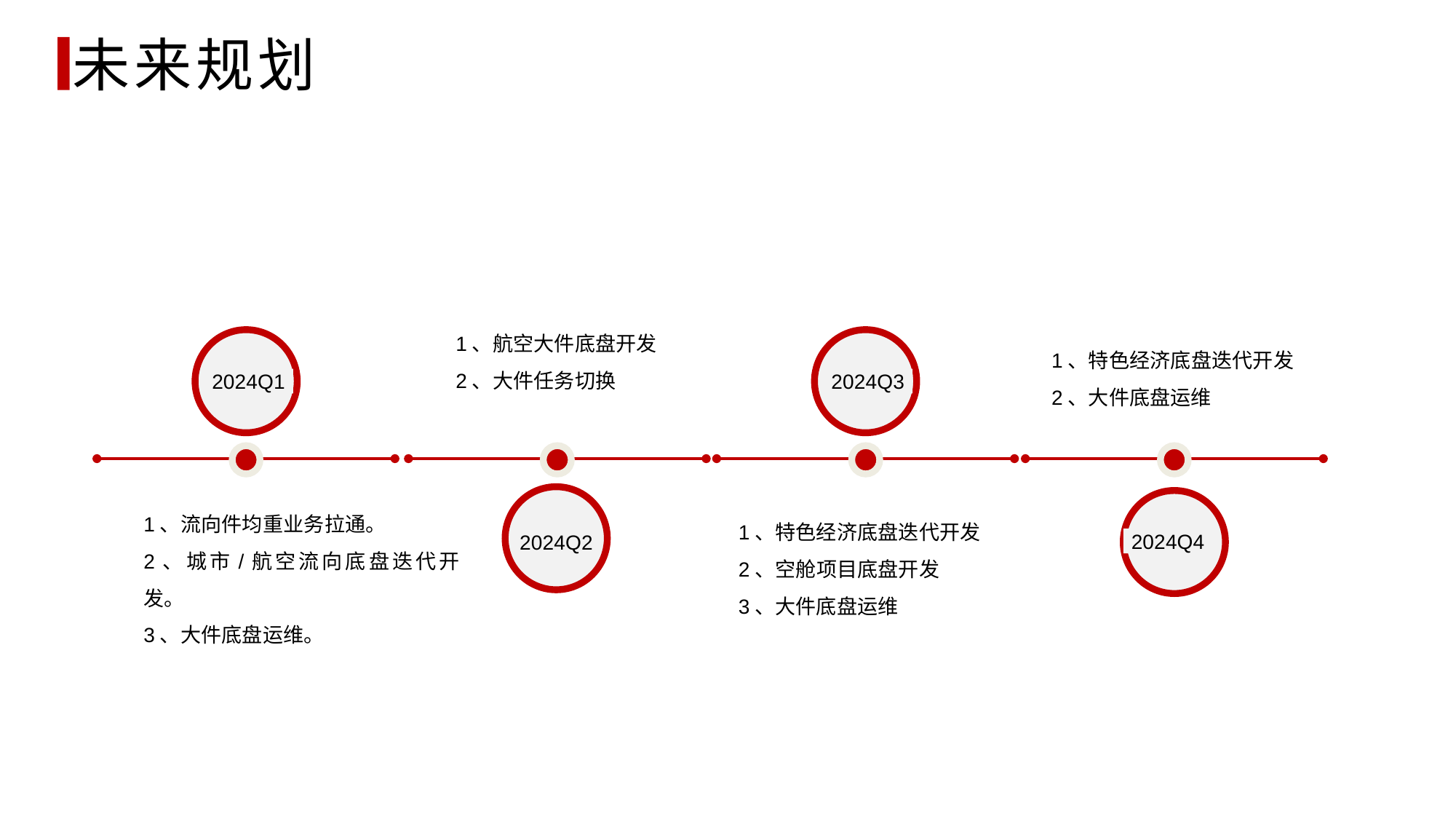

未来规划

1、航空大件底盘开发
2、大件任务切换

2024Q1

2024Q3
1、特色经济底盘迭代开发
2、大件底盘运维

1、流向件均重业务拉通。
2、城市/航空流向底盘迭代开发。
3、大件底盘运维。
1、特色经济底盘迭代开发
2、空舱项目底盘开发
3、大件底盘运维
2024Q4
2024Q2